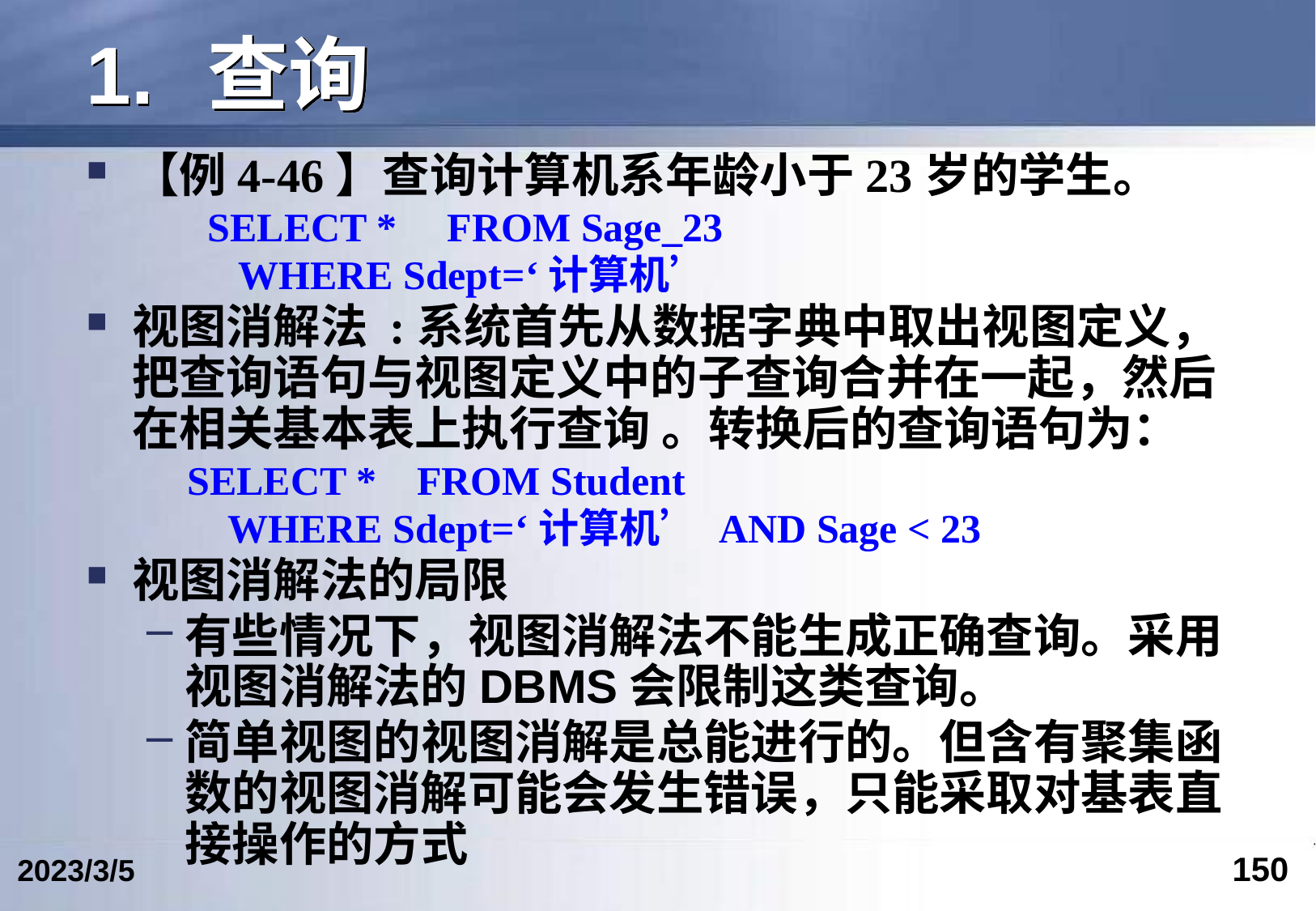

# 1.	查询
【例4-46】查询计算机系年龄小于23岁的学生。
SELECT *     FROM Sage_23
   WHERE Sdept=‘计算机’
视图消解法 :系统首先从数据字典中取出视图定义，把查询语句与视图定义中的子查询合并在一起，然后在相关基本表上执行查询 。转换后的查询语句为：
    SELECT *    FROM Student
        WHERE Sdept=‘计算机’ AND Sage < 23
视图消解法的局限
有些情况下，视图消解法不能生成正确查询。采用视图消解法的DBMS会限制这类查询。
简单视图的视图消解是总能进行的。但含有聚集函数的视图消解可能会发生错误，只能采取对基表直接操作的方式
150
2023/3/5